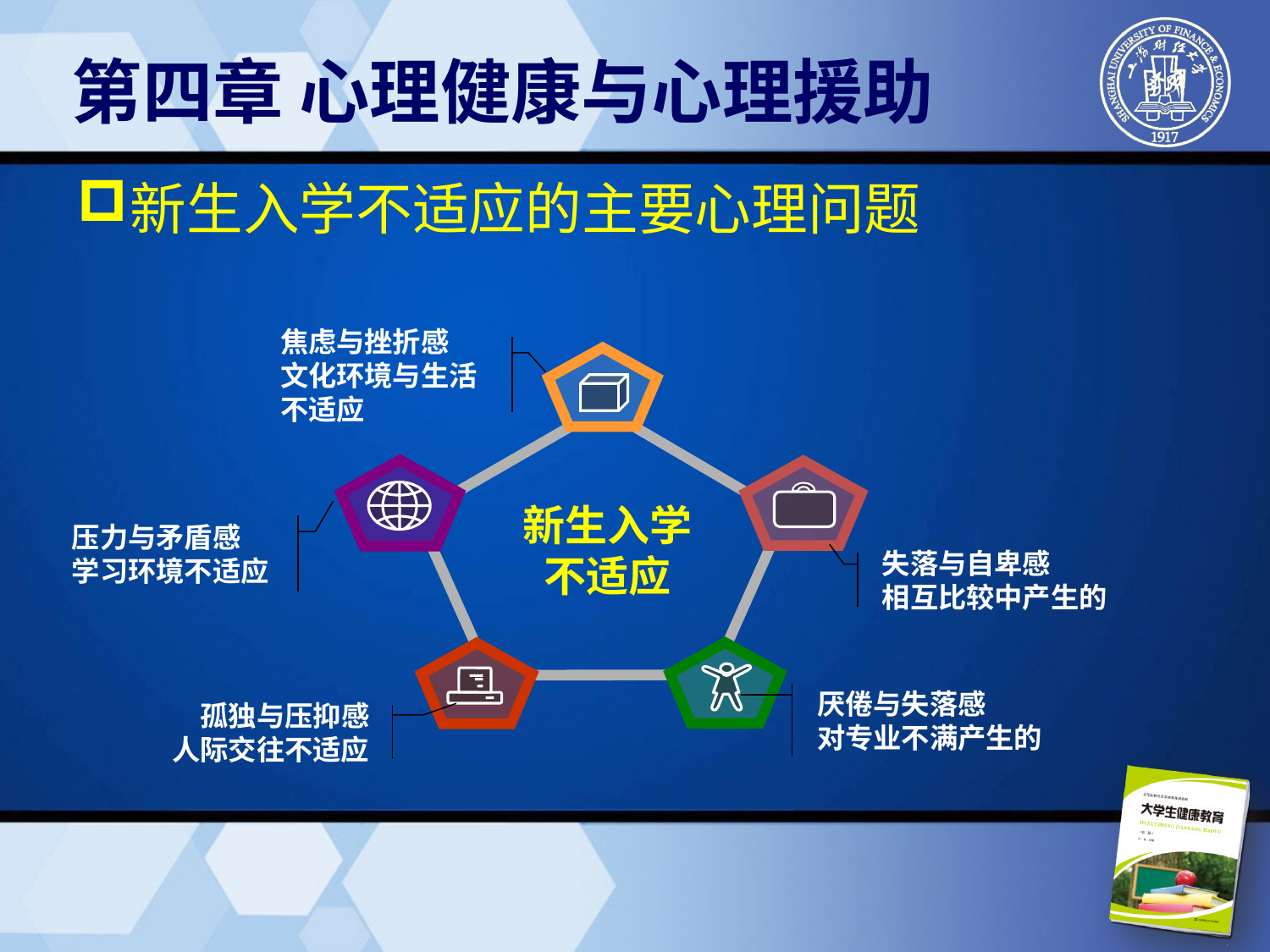

第四章 心理健康与心理援助
新生入学不适应的主要心理问题

焦虑与挫折感
文化环境与生活不适应

新生入学
不适应

失落与自卑感
相互比较中产生的

厌倦与失落感
对专业不满产生的
孤独与压抑感
人际交往不适应

压力与矛盾感
学习环境不适应